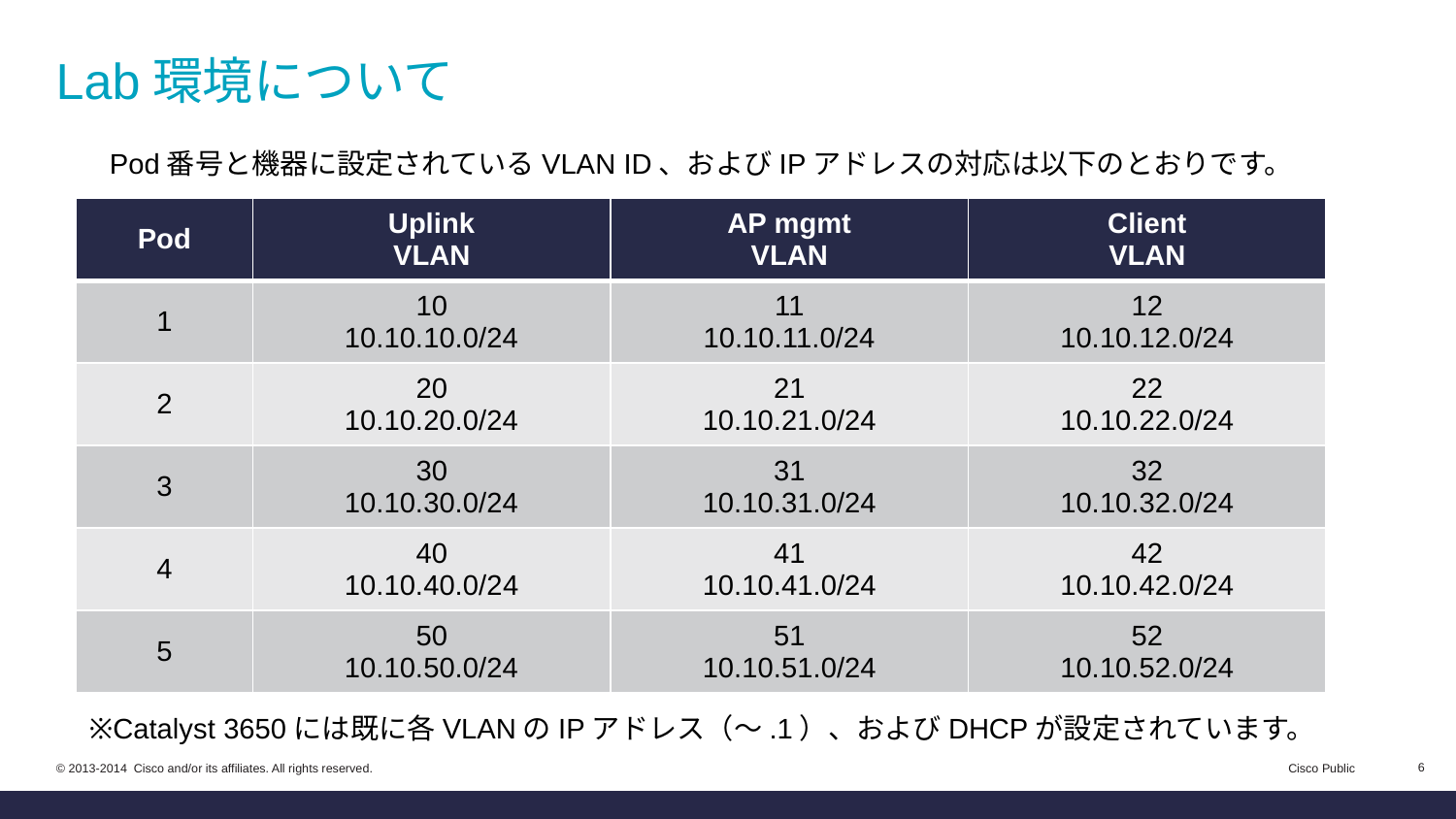

# Lab環境について
Pod番号と機器に設定されているVLAN ID、およびIPアドレスの対応は以下のとおりです。
| Pod | Uplink VLAN | AP mgmt VLAN | Client VLAN |
| --- | --- | --- | --- |
| 1 | 10 10.10.10.0/24 | 11 10.10.11.0/24 | 12 10.10.12.0/24 |
| 2 | 20 10.10.20.0/24 | 21 10.10.21.0/24 | 22 10.10.22.0/24 |
| 3 | 30 10.10.30.0/24 | 31 10.10.31.0/24 | 32 10.10.32.0/24 |
| 4 | 40 10.10.40.0/24 | 41 10.10.41.0/24 | 42 10.10.42.0/24 |
| 5 | 50 10.10.50.0/24 | 51 10.10.51.0/24 | 52 10.10.52.0/24 |
※Catalyst 3650には既に各VLANのIPアドレス（〜.1）、およびDHCPが設定されています。